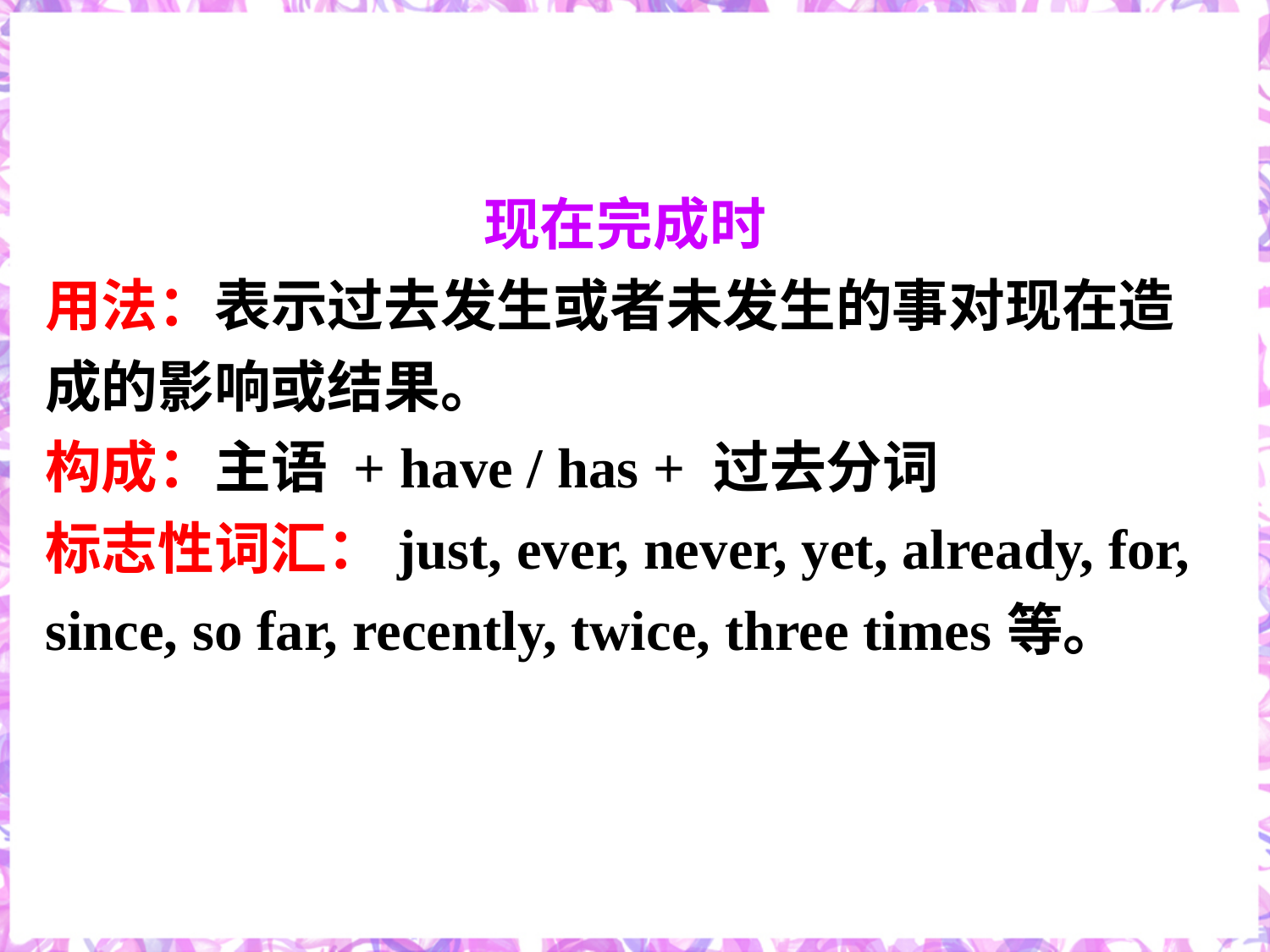

现在完成时
用法：表示过去发生或者未发生的事对现在造成的影响或结果。
构成：主语 + have / has + 过去分词
标志性词汇：just, ever, never, yet, already, for, since, so far, recently, twice, three times等。